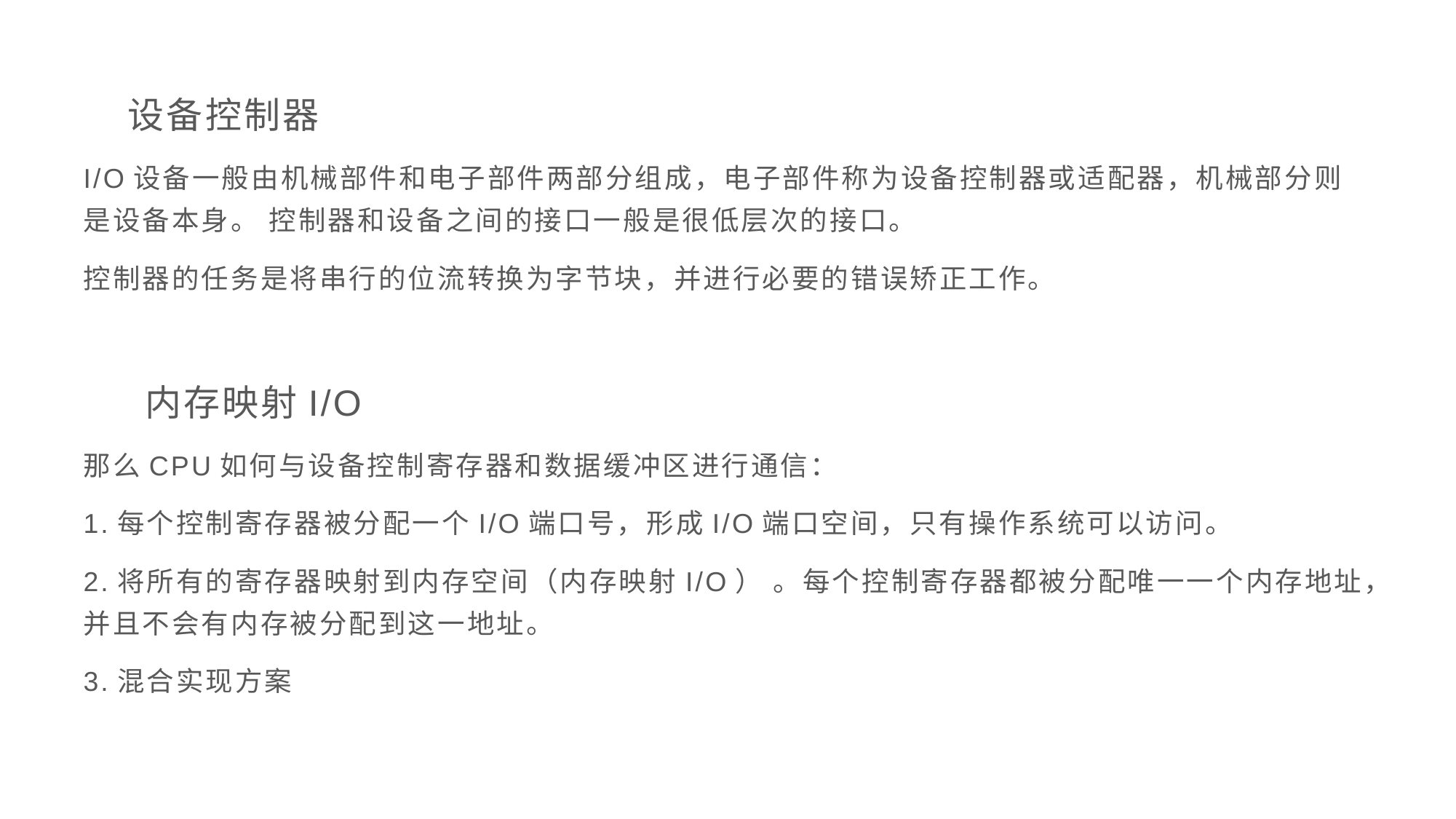

设备控制器
I/O设备一般由机械部件和电子部件两部分组成，电子部件称为设备控制器或适配器，机械部分则是设备本身。 控制器和设备之间的接口一般是很低层次的接口。
控制器的任务是将串行的位流转换为字节块，并进行必要的错误矫正工作。

      内存映射I/O
那么CPU如何与设备控制寄存器和数据缓冲区进行通信：
1.每个控制寄存器被分配一个I/O端口号，形成I/O端口空间，只有操作系统可以访问。
2.将所有的寄存器映射到内存空间（内存映射I/O） 。每个控制寄存器都被分配唯一一个内存地址，并且不会有内存被分配到这一地址。
3.混合实现方案